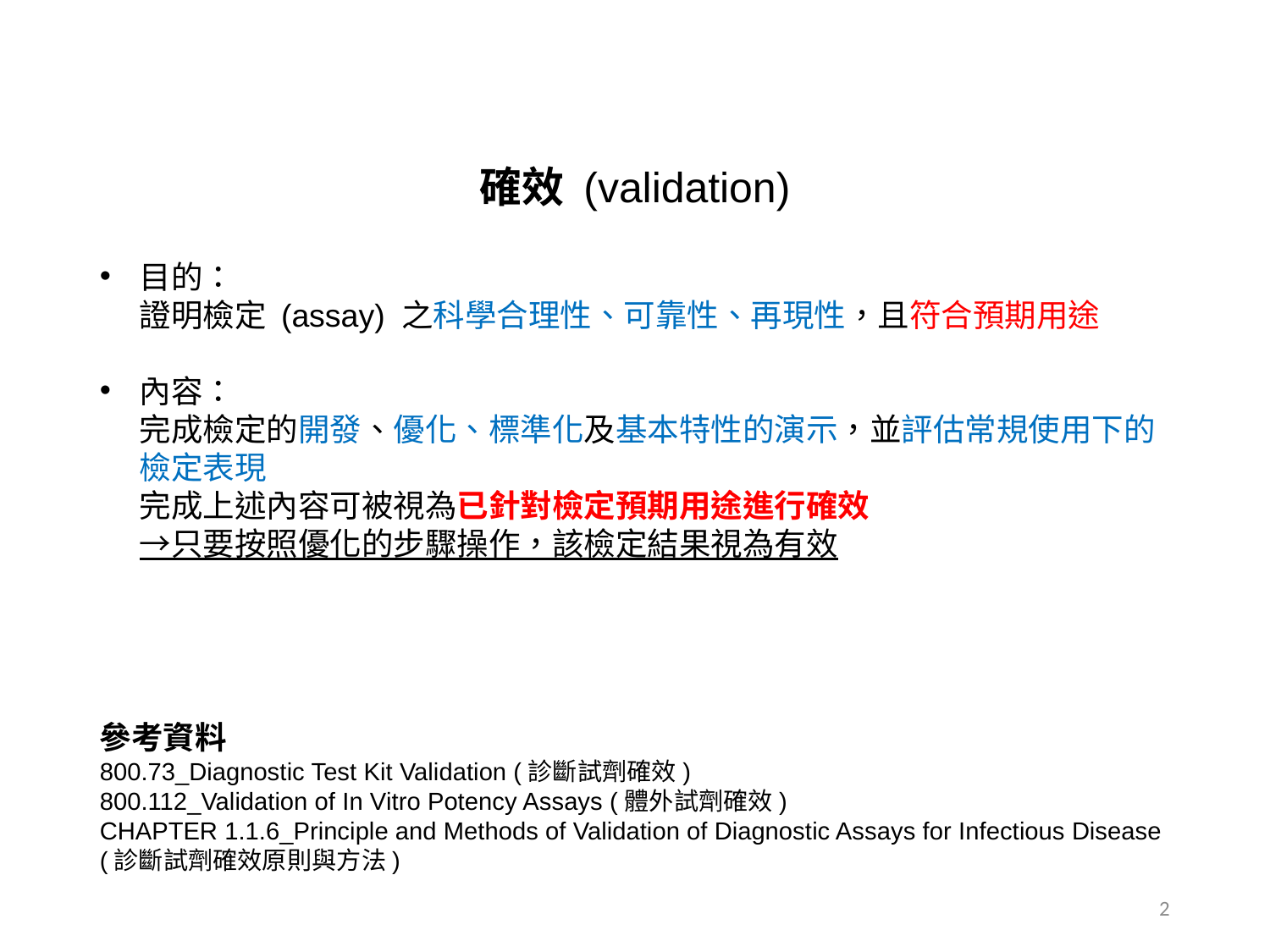

確效 (validation)
目的：
證明檢定 (assay) 之科學合理性、可靠性、再現性，且符合預期用途

內容：
完成檢定的開發、優化、標準化及基本特性的演示，並評估常規使用下的檢定表現
完成上述內容可被視為已針對檢定預期用途進行確效
→只要按照優化的步驟操作，該檢定結果視為有效
參考資料
800.73_Diagnostic Test Kit Validation (診斷試劑確效)
800.112_Validation of In Vitro Potency Assays (體外試劑確效)
CHAPTER 1.1.6_Principle and Methods of Validation of Diagnostic Assays for Infectious Disease (診斷試劑確效原則與方法)
2